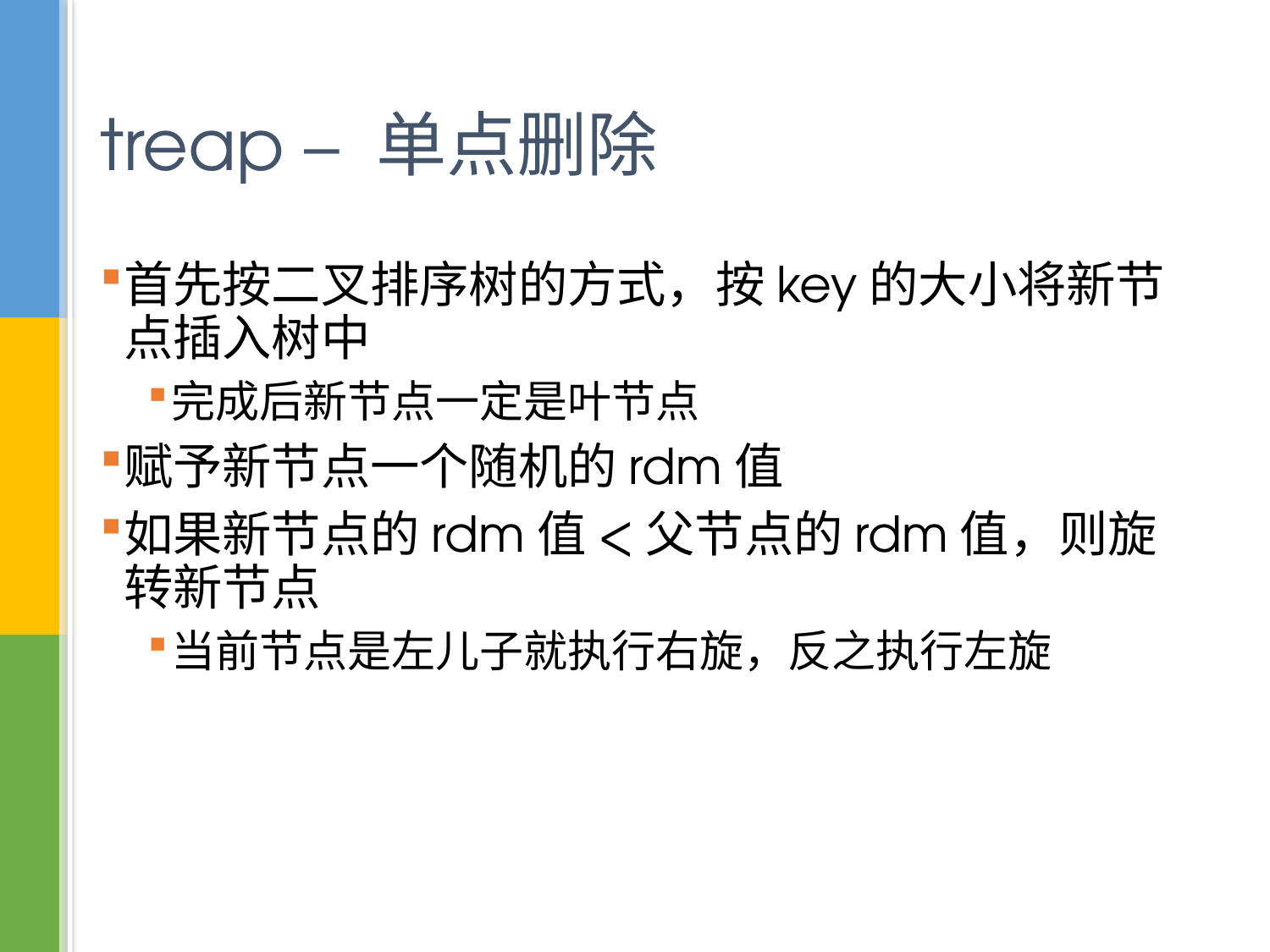

# treap – 单点删除
首先按二叉排序树的方式，按key的大小将新节点插入树中
完成后新节点一定是叶节点
赋予新节点一个随机的rdm值
如果新节点的rdm值<父节点的rdm值，则旋转新节点
当前节点是左儿子就执行右旋，反之执行左旋